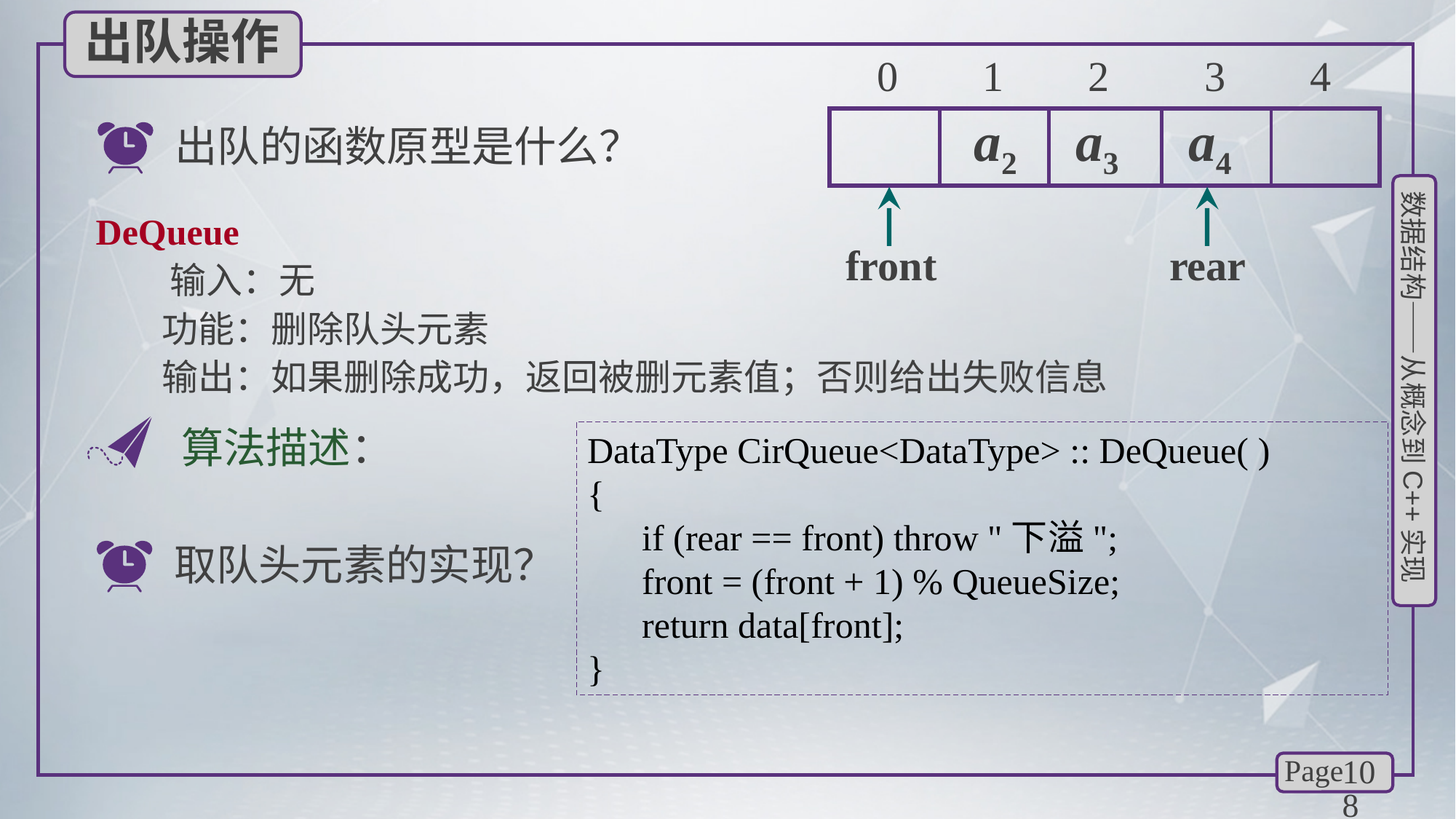

出队操作

0        1        2         3        4
a2
a3
a4

出队的函数原型是什么？

front

rear
DeQueue
        输入：无
       功能：删除队头元素
       输出：如果删除成功，返回被删元素值；否则给出失败信息
算法描述：

DataType CirQueue<DataType> :: DeQueue( )
{
      if (rear == front) throw "下溢";
      front = (front + 1) % QueueSize;
      return data[front];
}
取队头元素的实现？